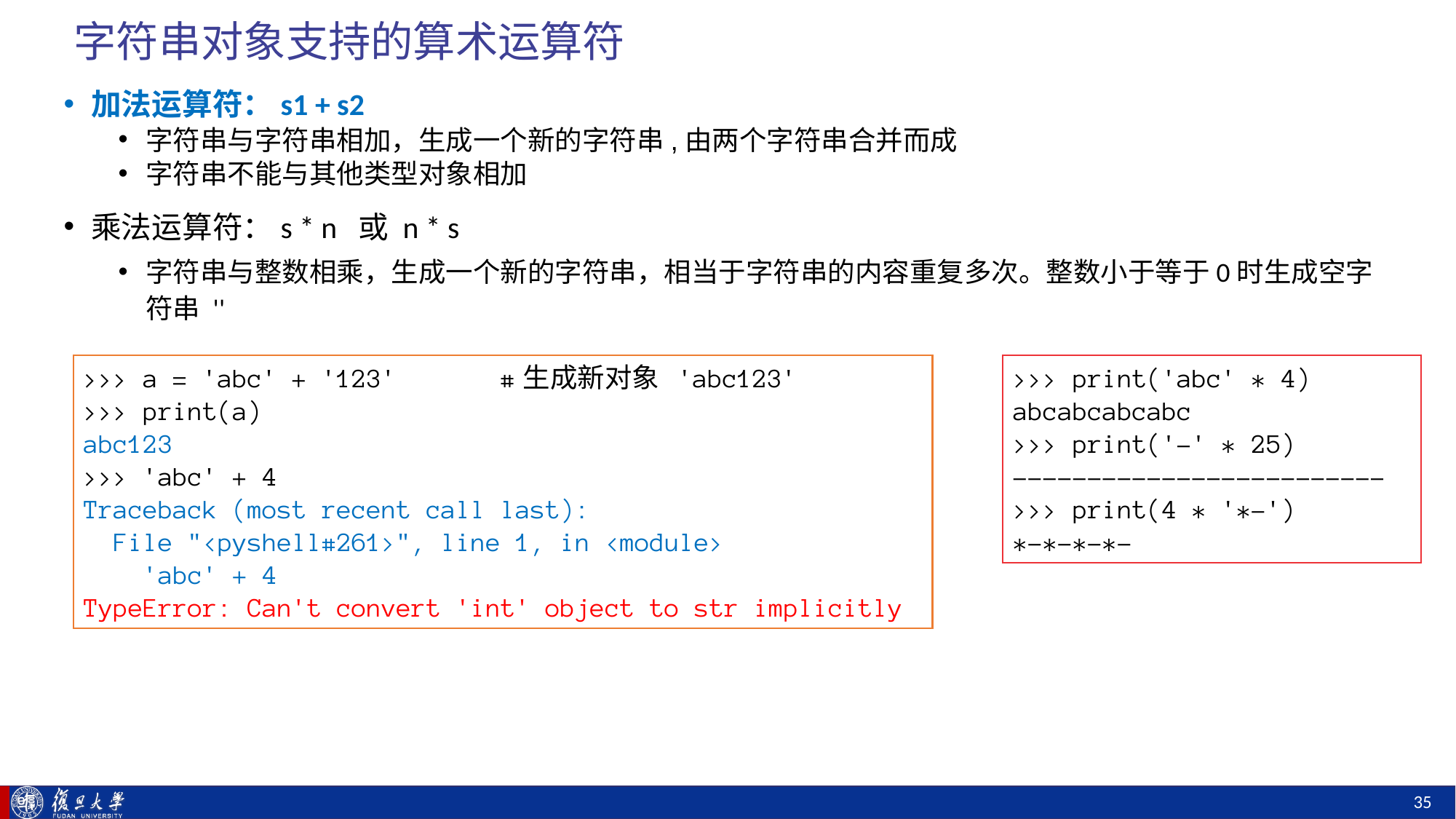

# 字符串对象支持的算术运算符
加法运算符：s1 + s2
字符串与字符串相加，生成一个新的字符串,由两个字符串合并而成
字符串不能与其他类型对象相加
乘法运算符：s * n  或 n * s
字符串与整数相乘，生成一个新的字符串，相当于字符串的内容重复多次。整数小于等于0时生成空字符串 ''
>>> a = 'abc' + '123'       #生成新对象  'abc123'
>>> print(a)
abc123
>>> 'abc' + 4
Traceback (most recent call last):
  File "<pyshell#261>", line 1, in <module>
    'abc' + 4
TypeError: Can't convert 'int' object to str implicitly
>>> print('abc' * 4)
abcabcabcabc
>>> print('-' * 25)
-------------------------
>>> print(4 * '*-')
*-*-*-*-